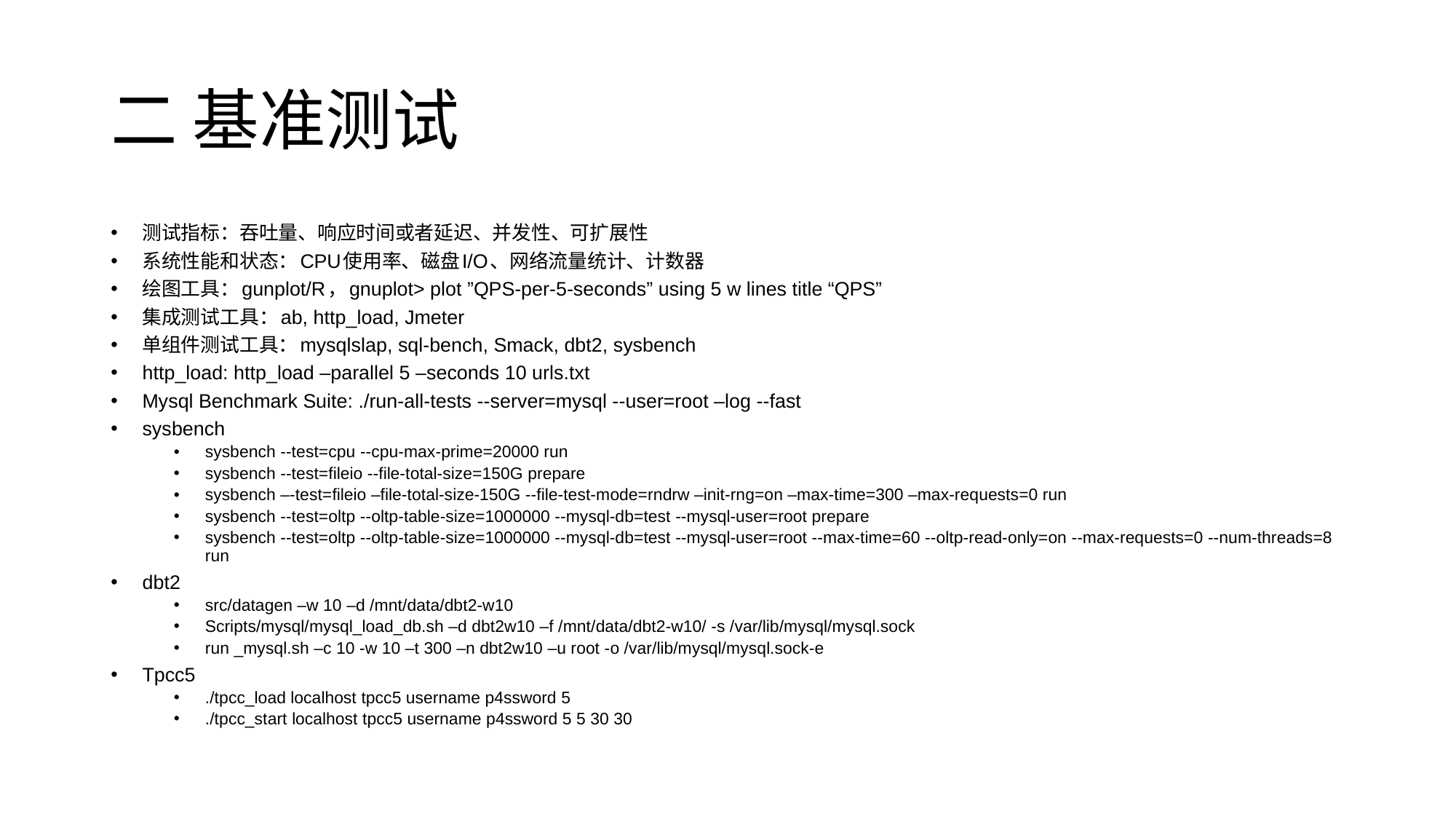

# 二 基准测试
测试指标：吞吐量、响应时间或者延迟、并发性、可扩展性
系统性能和状态：CPU使用率、磁盘I/O、网络流量统计、计数器
绘图工具：gunplot/R，gnuplot> plot ”QPS-per-5-seconds” using 5 w lines title “QPS”
集成测试工具：ab, http_load, Jmeter
单组件测试工具：mysqlslap, sql-bench, Smack, dbt2, sysbench
http_load: http_load –parallel 5 –seconds 10 urls.txt
Mysql Benchmark Suite: ./run-all-tests --server=mysql --user=root –log --fast
sysbench
sysbench --test=cpu --cpu-max-prime=20000 run
sysbench --test=fileio --file-total-size=150G prepare
sysbench –-test=fileio –file-total-size-150G --file-test-mode=rndrw –init-rng=on –max-time=300 –max-requests=0 run
sysbench --test=oltp --oltp-table-size=1000000 --mysql-db=test --mysql-user=root prepare
sysbench --test=oltp --oltp-table-size=1000000 --mysql-db=test --mysql-user=root --max-time=60 --oltp-read-only=on --max-requests=0 --num-threads=8 run
dbt2
src/datagen –w 10 –d /mnt/data/dbt2-w10
Scripts/mysql/mysql_load_db.sh –d dbt2w10 –f /mnt/data/dbt2-w10/ -s /var/lib/mysql/mysql.sock
run _mysql.sh –c 10 -w 10 –t 300 –n dbt2w10 –u root -o /var/lib/mysql/mysql.sock-e
Tpcc5
./tpcc_load localhost tpcc5 username p4ssword 5
./tpcc_start localhost tpcc5 username p4ssword 5 5 30 30